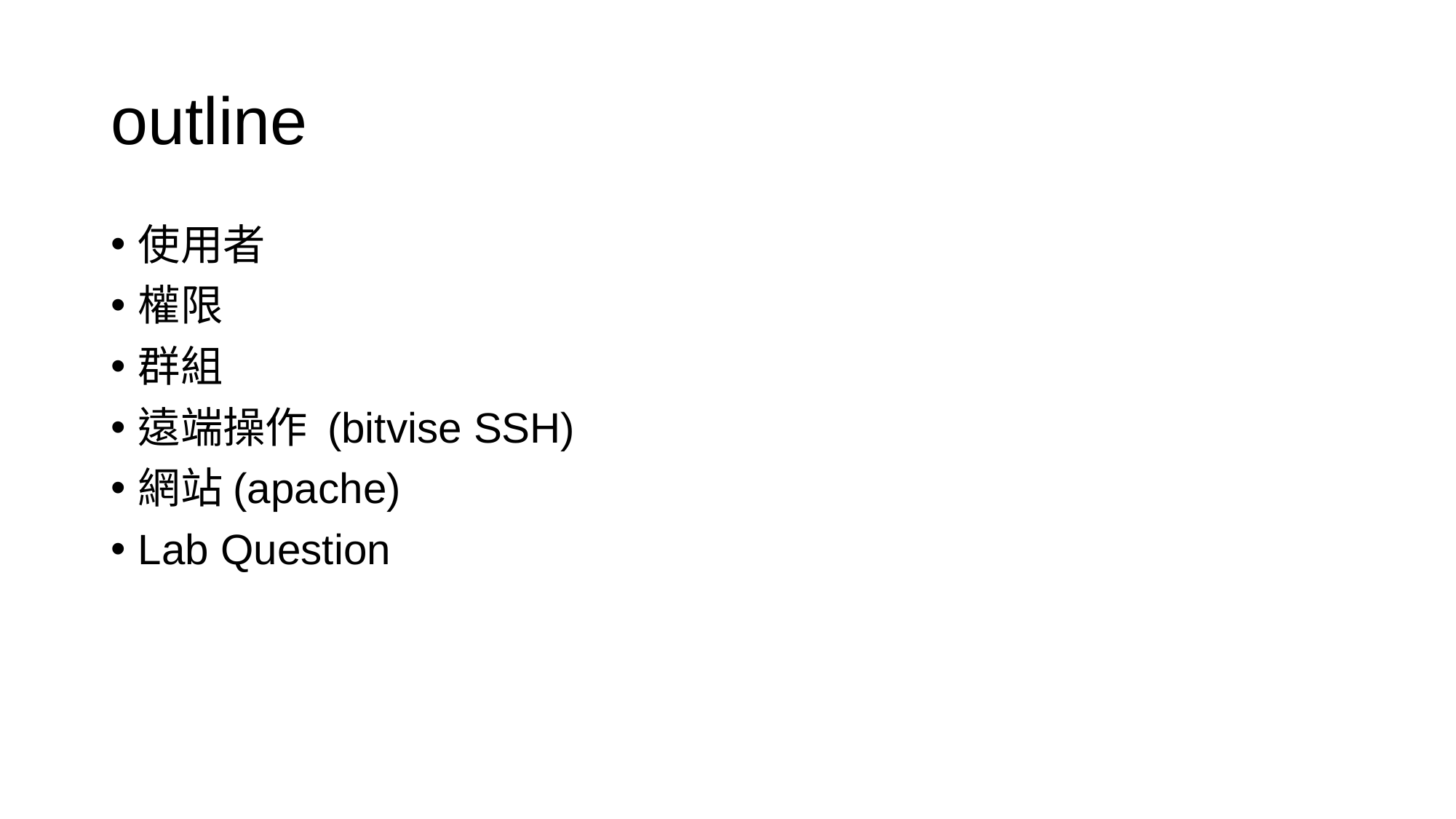

# outline
使用者
權限
群組
遠端操作 (bitvise SSH)
網站(apache)
Lab Question